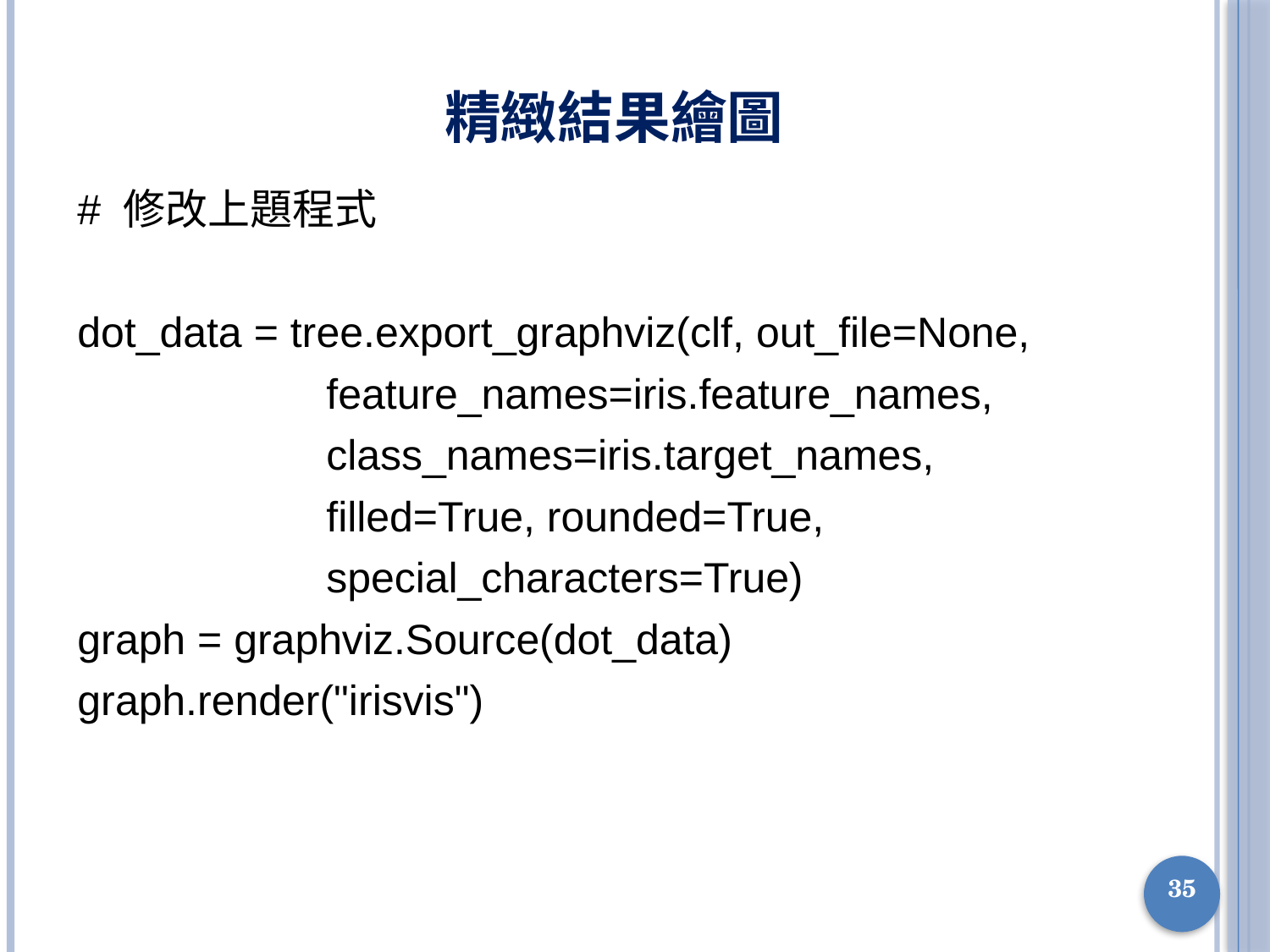

# 精緻結果繪圖
# 修改上題程式

dot_data = tree.export_graphviz(clf, out_file=None,
                     feature_names=iris.feature_names,
                     class_names=iris.target_names,
                     filled=True, rounded=True,
                     special_characters=True)
graph = graphviz.Source(dot_data)
graph.render("irisvis")
35